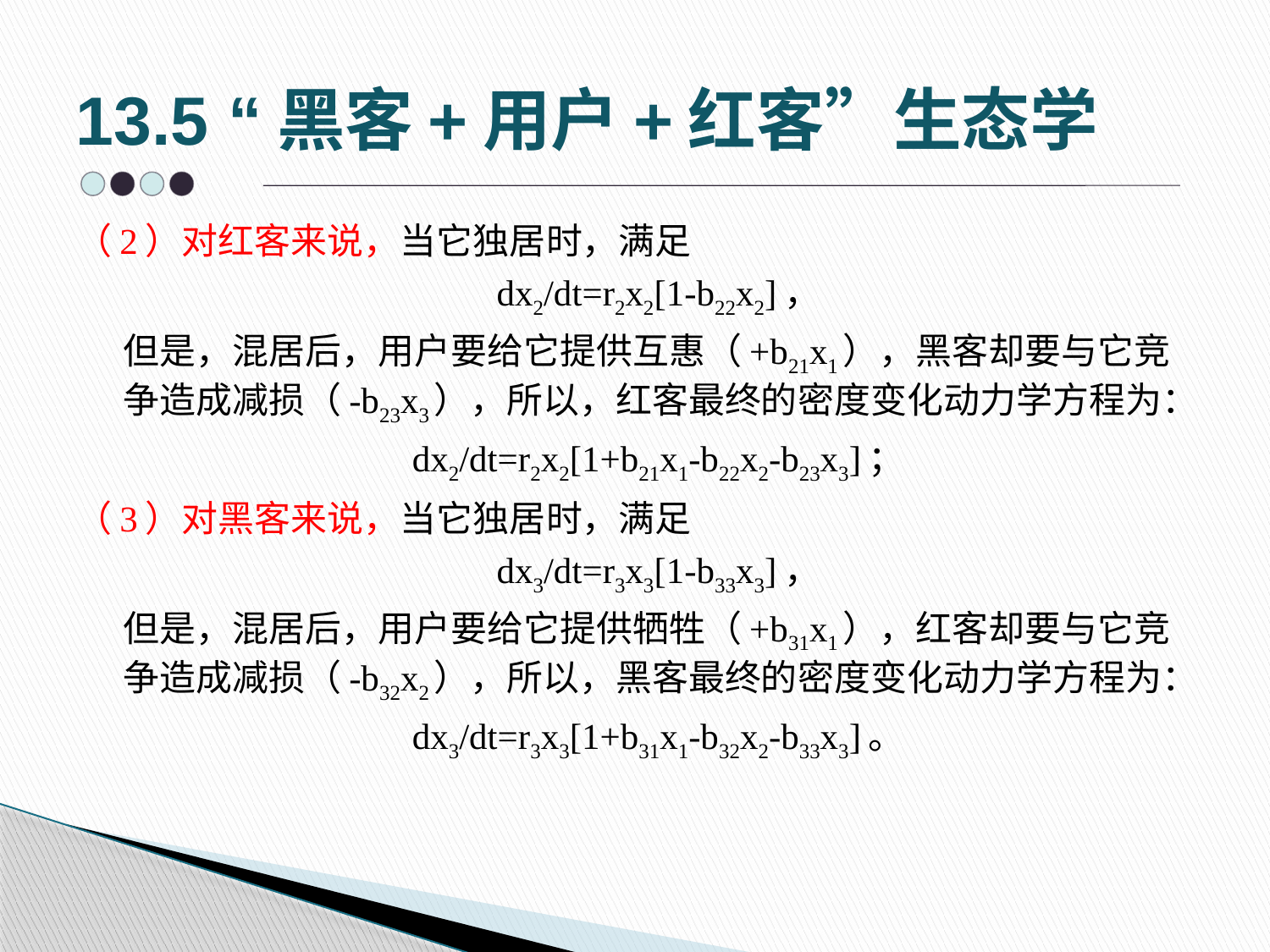

# 13.5 “黑客+用户+红客”生态学

（2）对红客来说，当它独居时，满足
dx2/dt=r2x2[1-b22x2]，
但是，混居后，用户要给它提供互惠（+b21x1），黑客却要与它竞争造成减损（-b23x3），所以，红客最终的密度变化动力学方程为：
dx2/dt=r2x2[1+b21x1-b22x2-b23x3]；
（3）对黑客来说，当它独居时，满足
dx3/dt=r3x3[1-b33x3]，
但是，混居后，用户要给它提供牺牲（+b31x1），红客却要与它竞争造成减损（-b32x2），所以，黑客最终的密度变化动力学方程为：
dx3/dt=r3x3[1+b31x1-b32x2-b33x3]。